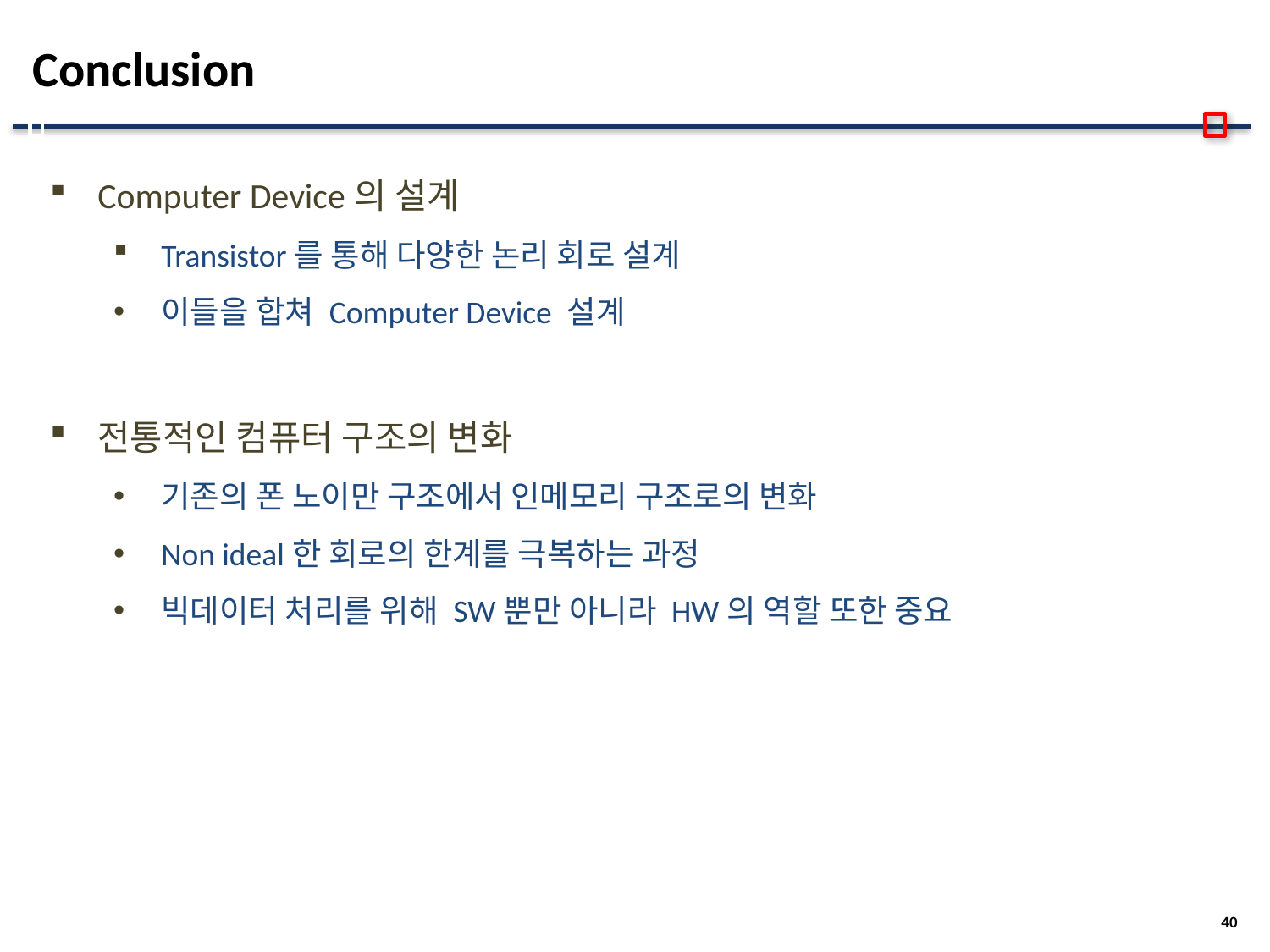

# Conclusion
Computer Device의 설계
Transistor를 통해 다양한 논리 회로 설계
이들을 합쳐 Computer Device 설계

전통적인 컴퓨터 구조의 변화
기존의 폰 노이만 구조에서 인메모리 구조로의 변화
Non ideal한 회로의 한계를 극복하는 과정
빅데이터 처리를 위해 SW뿐만 아니라 HW의 역할 또한 중요

40